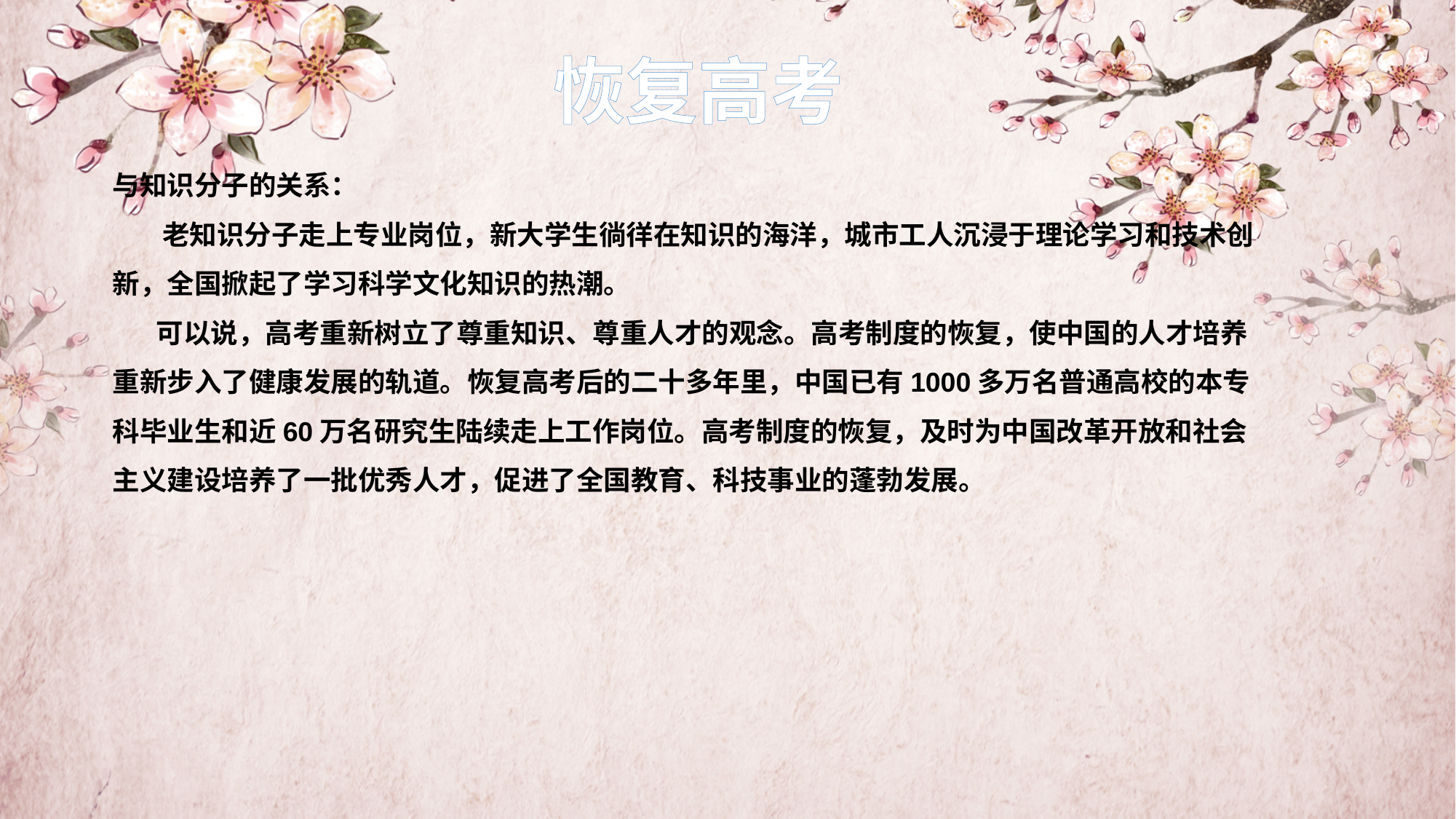

恢复高考
与知识分子的关系：
       老知识分子走上专业岗位，新大学生徜徉在知识的海洋，城市工人沉浸于理论学习和技术创新，全国掀起了学习科学文化知识的热潮。
      可以说，高考重新树立了尊重知识、尊重人才的观念。高考制度的恢复，使中国的人才培养重新步入了健康发展的轨道。恢复高考后的二十多年里，中国已有1000多万名普通高校的本专科毕业生和近60万名研究生陆续走上工作岗位。高考制度的恢复，及时为中国改革开放和社会主义建设培养了一批优秀人才，促进了全国教育、科技事业的蓬勃发展。